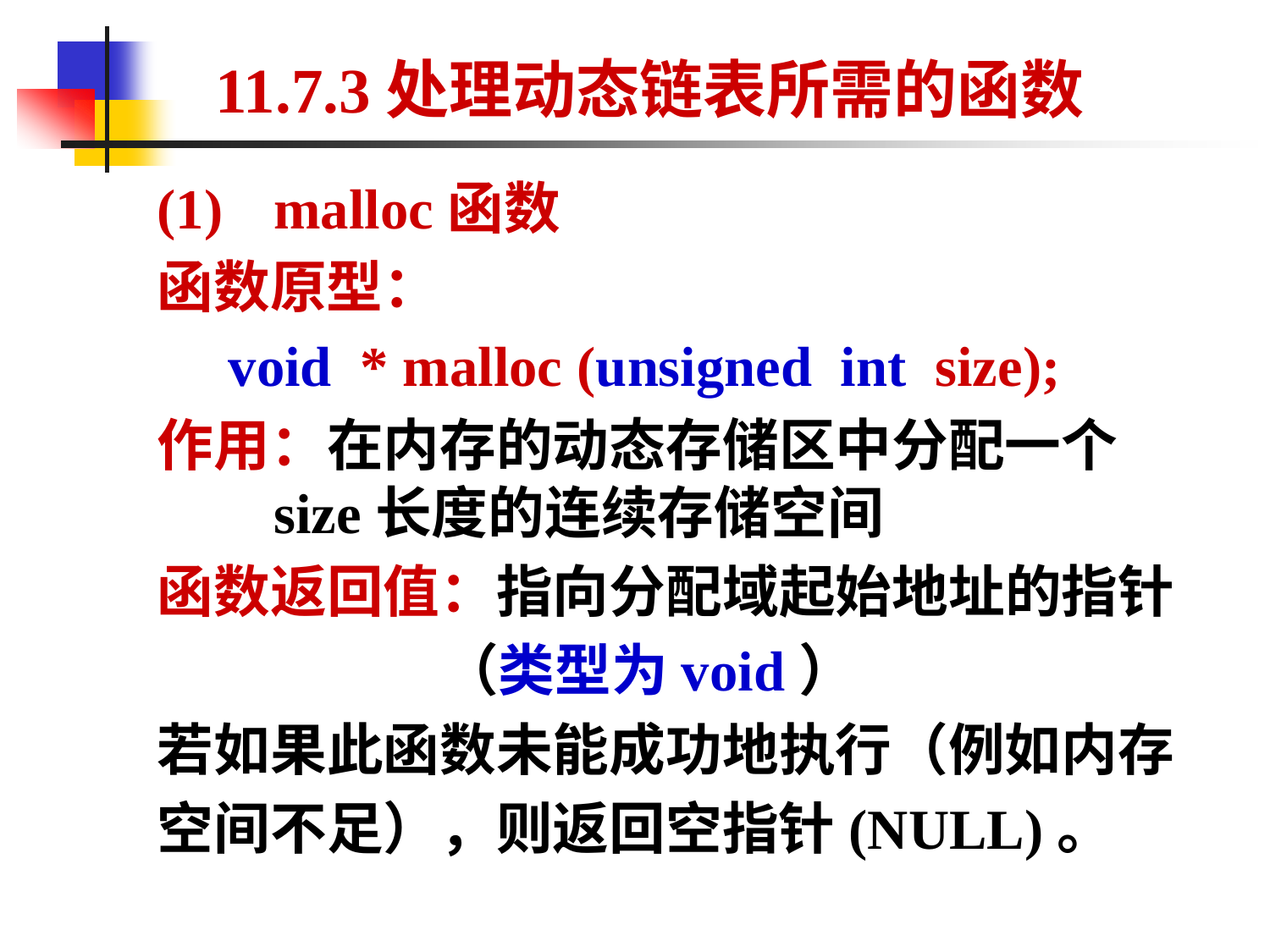

11.7.3处理动态链表所需的函数
malloc函数
函数原型：
     void  * malloc (unsigned  int  size);
作用：在内存的动态存储区中分配一个size长度的连续存储空间
函数返回值：指向分配域起始地址的指针
                     （类型为void）
若如果此函数未能成功地执行（例如内存
空间不足），则返回空指针(NULL)。